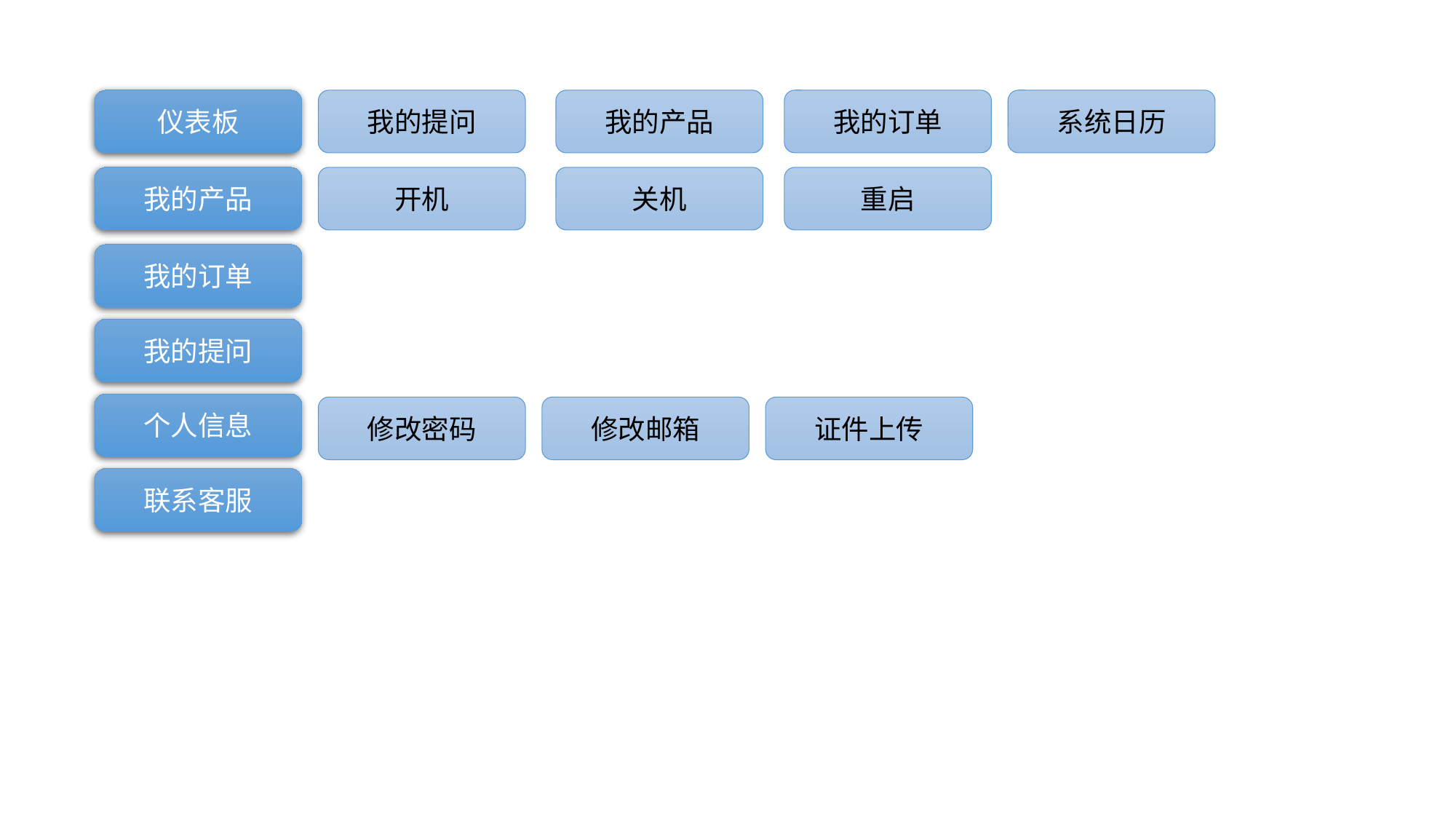

我的订单
系统日历
仪表板
我的提问
我的产品
我的产品
开机
关机
重启
我的订单
我的提问
个人信息
修改邮箱
证件上传
修改密码
联系客服